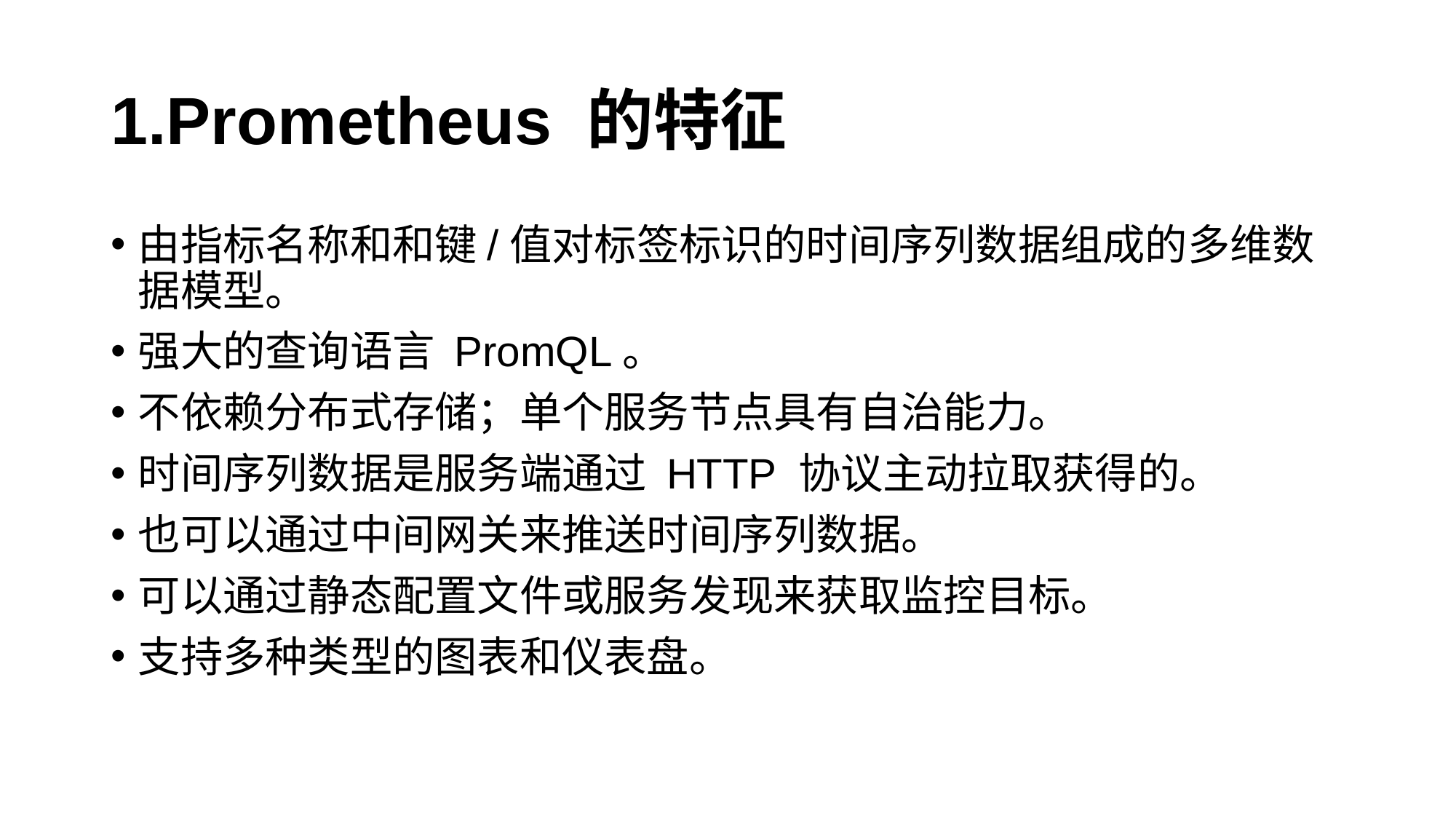

# 1.Prometheus 的特征
由指标名称和和键/值对标签标识的时间序列数据组成的多维数据模型。
强大的查询语言 PromQL。
不依赖分布式存储；单个服务节点具有自治能力。
时间序列数据是服务端通过 HTTP 协议主动拉取获得的。
也可以通过中间网关来推送时间序列数据。
可以通过静态配置文件或服务发现来获取监控目标。
支持多种类型的图表和仪表盘。